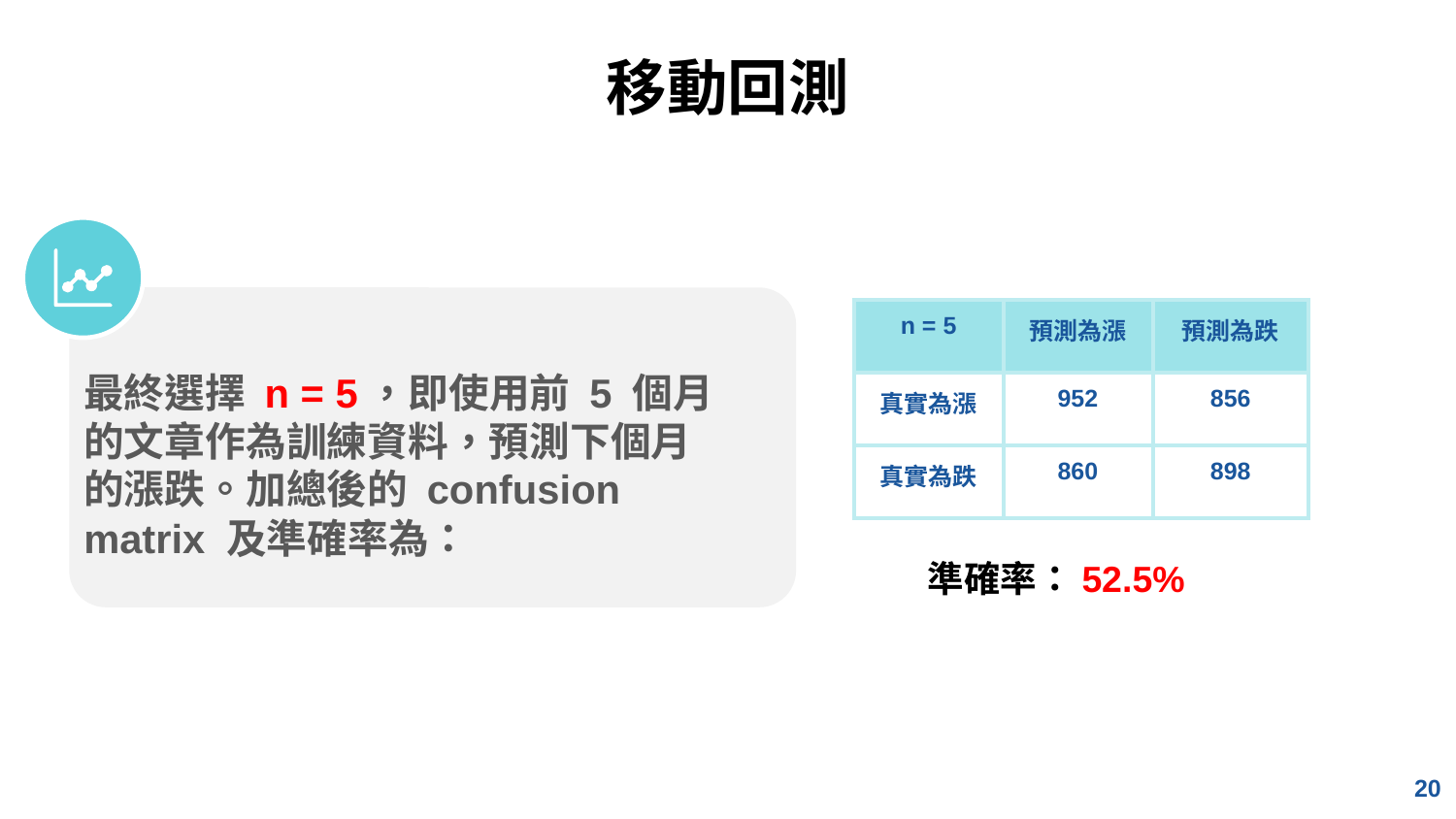

# 移動回測

| n = 5 | 預測為漲 | 預測為跌 |
| --- | --- | --- |
| 真實為漲 | 952 | 856 |
| 真實為跌 | 860 | 898 |
最終選擇 n = 5，即使用前 5 個月的文章作為訓練資料，預測下個月的漲跌。加總後的 confusion matrix 及準確率為：
準確率：52.5%
20